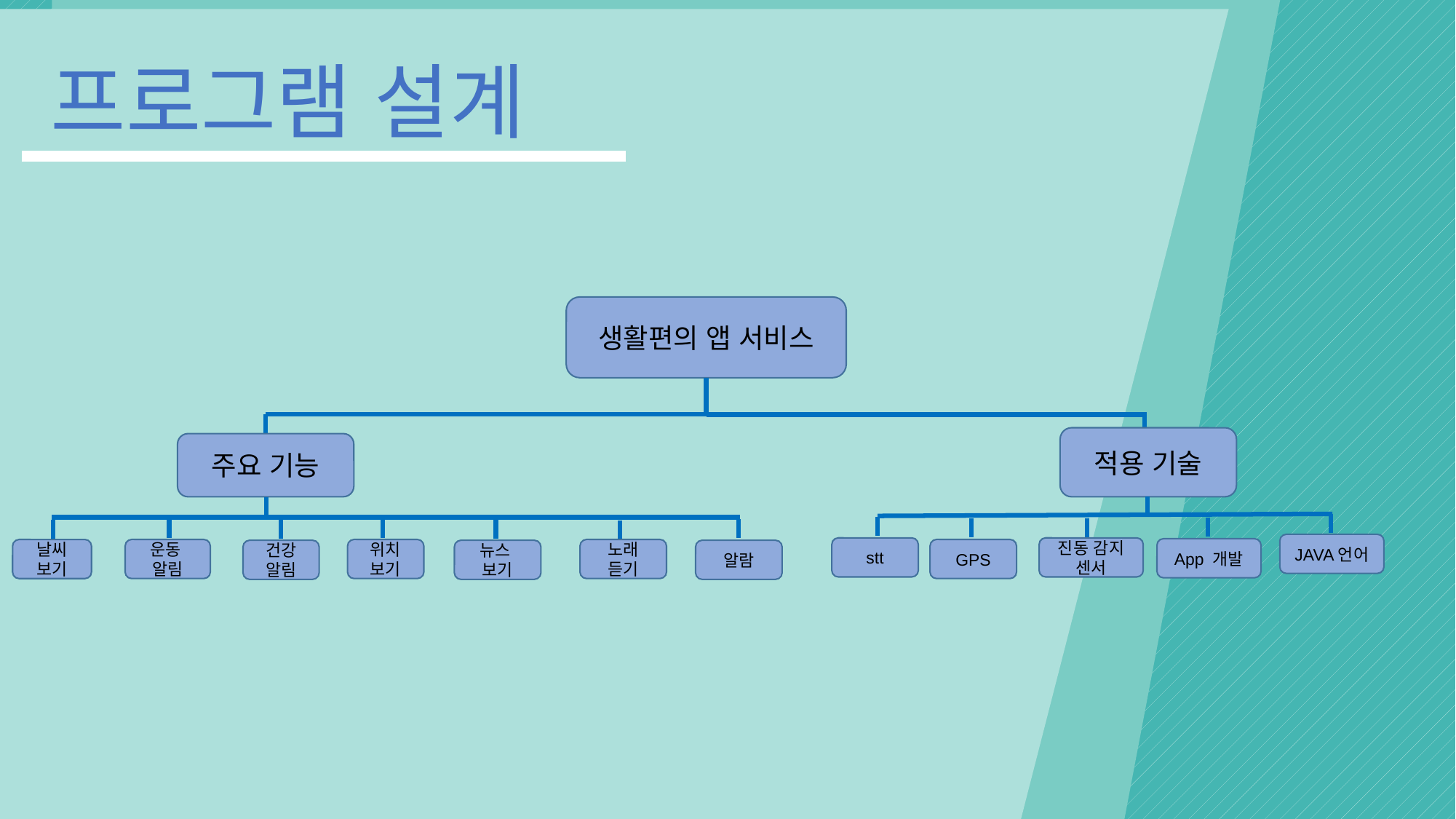

프로그램 설계
생활편의 앱 서비스

적용 기술
주요 기능
JAVA언어
stt
진동 감지 센서
App 개발
운동
알림
위치
보기
노래
듣기
GPS
날씨 보기
뉴스
보기
건강 알림
알람